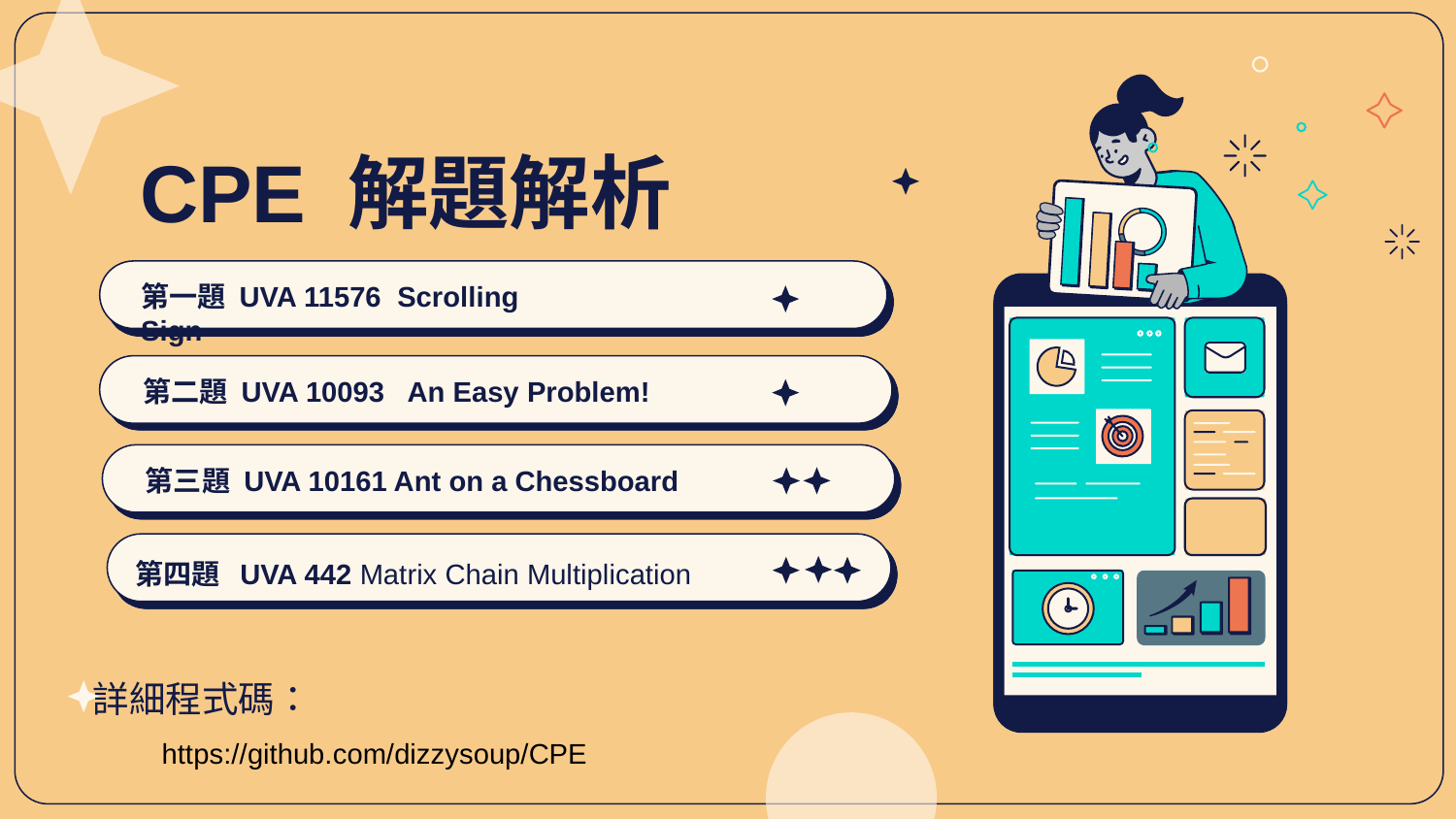

# CPE 解題解析

第一題 UVA 11576  Scrolling Sign

第二題 UVA 10093   An Easy Problem!

第三題 UVA 10161 Ant on a Chessboard

第四題  UVA 442 Matrix Chain Multiplication

詳細程式碼：
https://github.com/dizzysoup/CPE